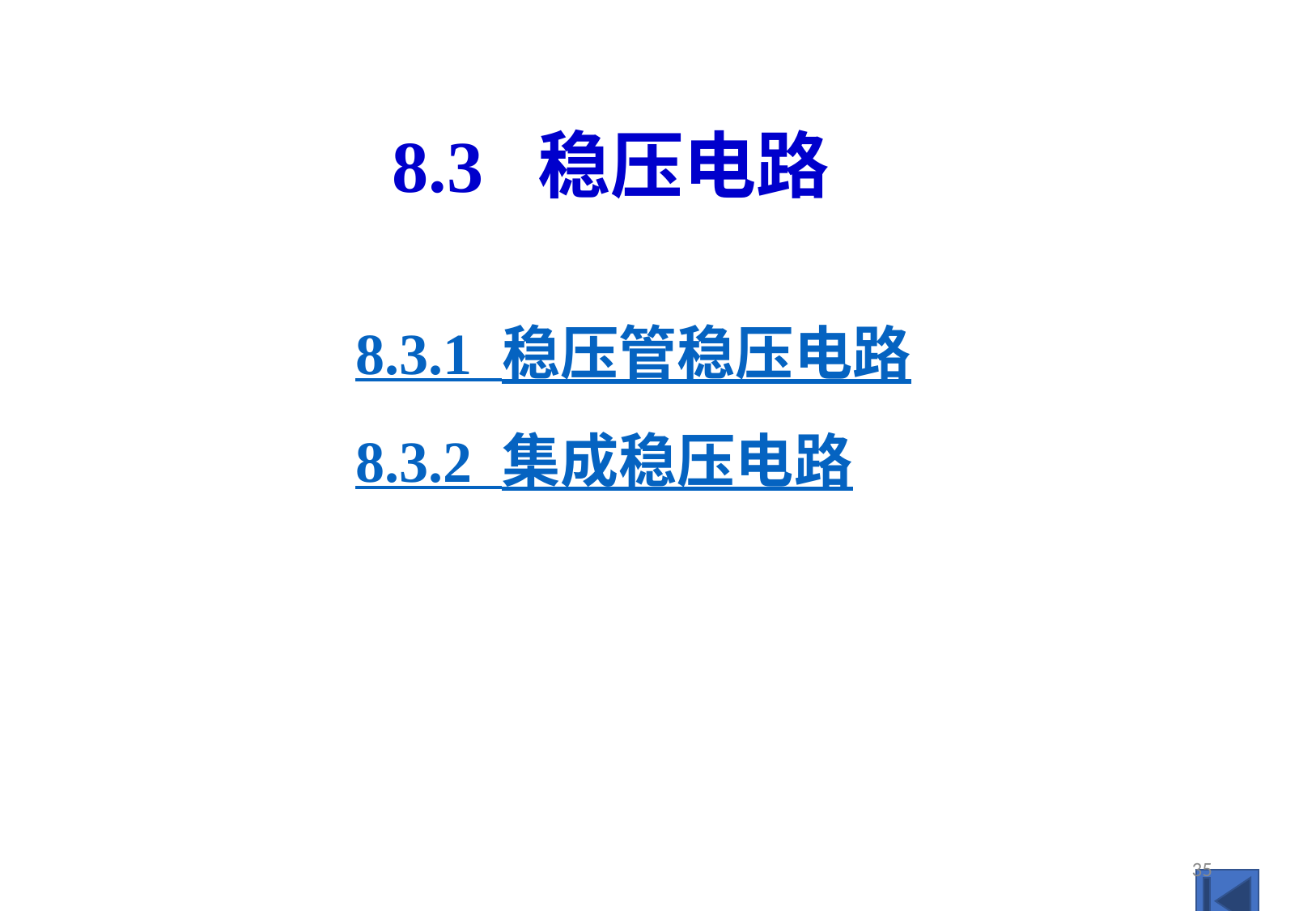

8.3  稳压电路
8.3.1  稳压管稳压电路
8.3.2  集成稳压电路

35